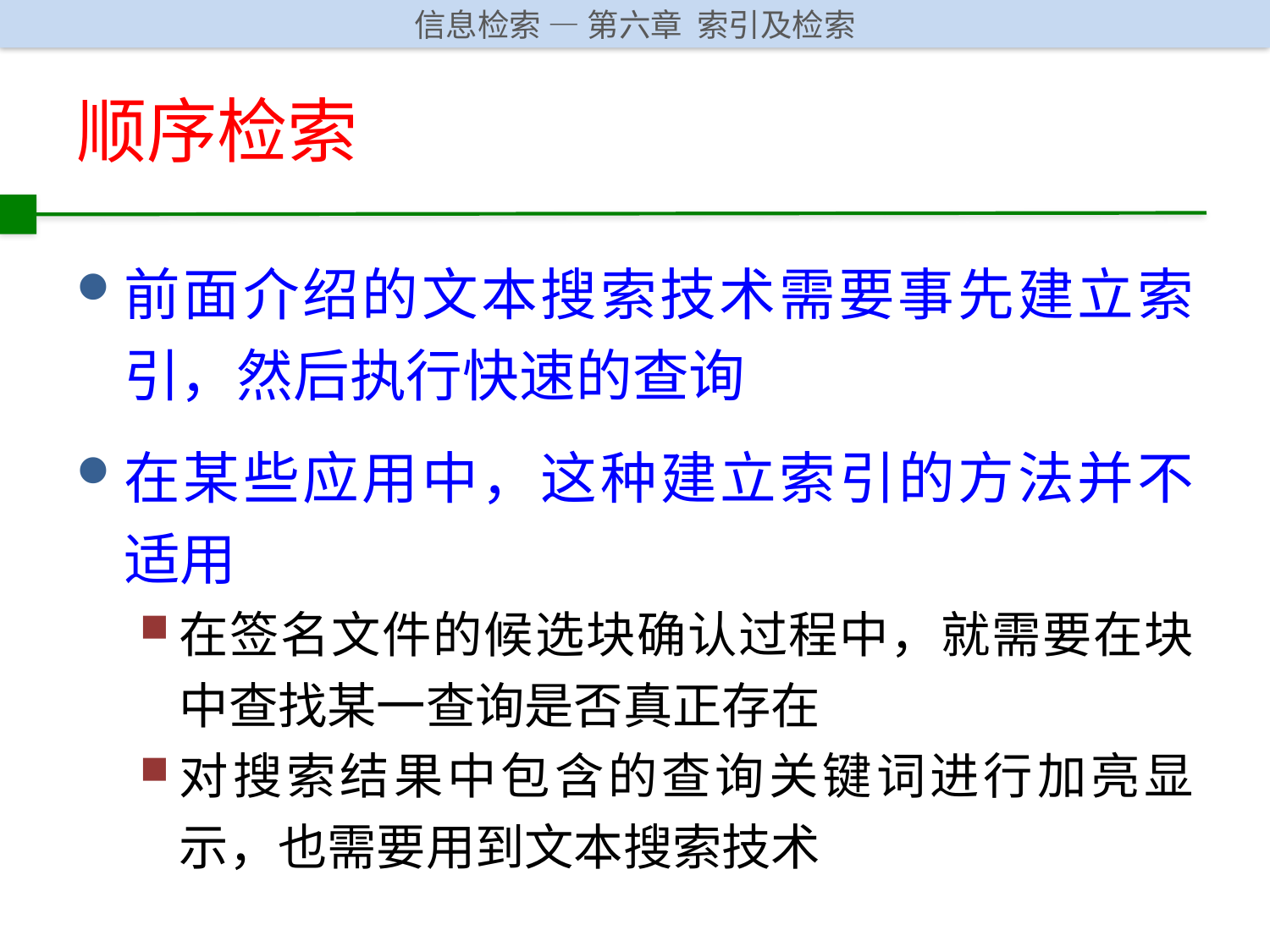

# 顺序检索
前面介绍的文本搜索技术需要事先建立索引，然后执行快速的查询
在某些应用中，这种建立索引的方法并不适用
在签名文件的候选块确认过程中，就需要在块中查找某一查询是否真正存在
对搜索结果中包含的查询关键词进行加亮显示，也需要用到文本搜索技术